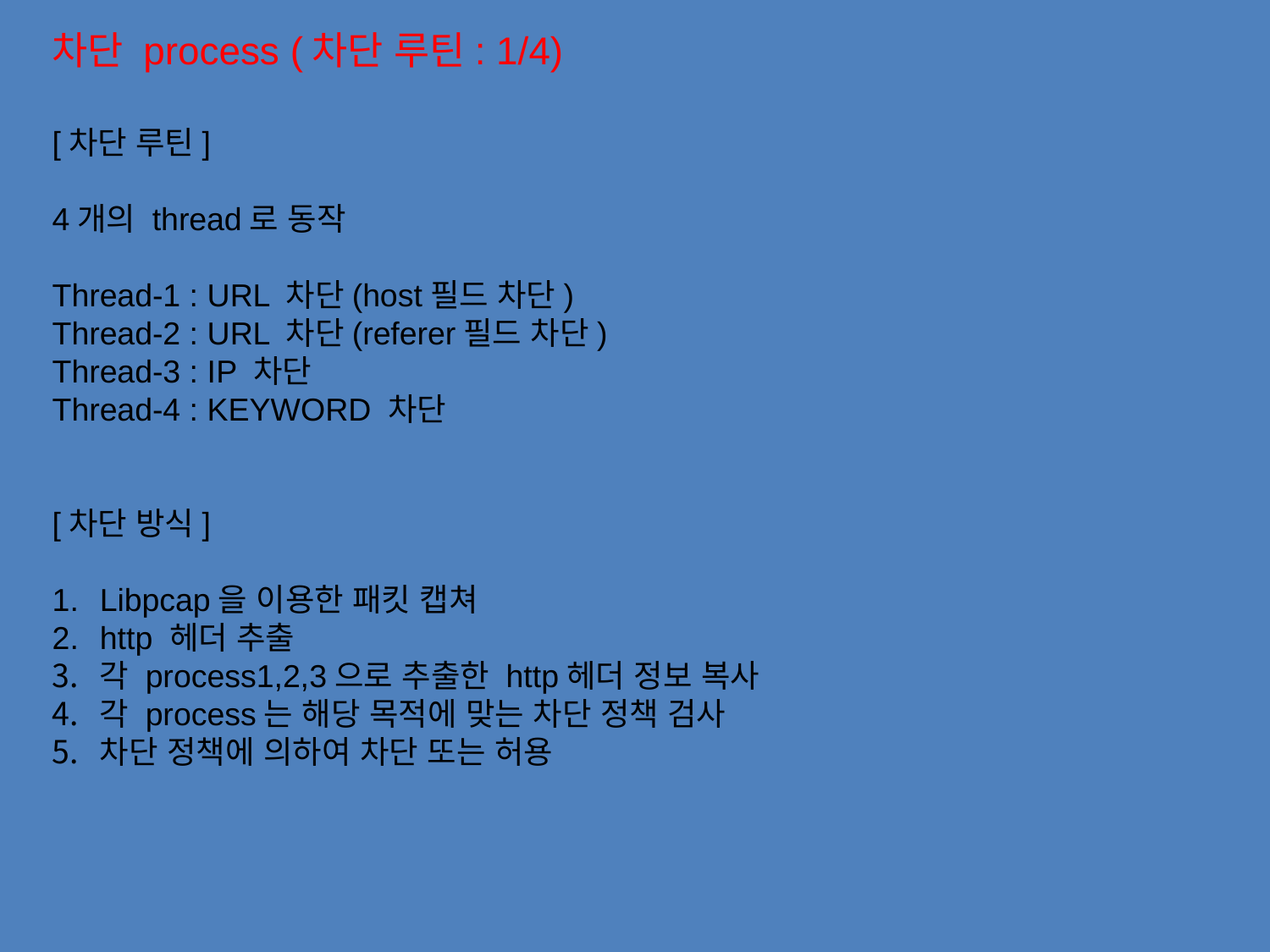

차단 process (차단 루틴: 1/4)
[차단 루틴]

4개의 thread로 동작

Thread-1 : URL 차단(host필드 차단)
Thread-2 : URL 차단(referer필드 차단)
Thread-3 : IP 차단
Thread-4 : KEYWORD 차단

[차단 방식]

Libpcap을 이용한 패킷 캡쳐
http 헤더 추출
각 process1,2,3으로 추출한 http헤더 정보 복사
각 process는 해당 목적에 맞는 차단 정책 검사
차단 정책에 의하여 차단 또는 허용